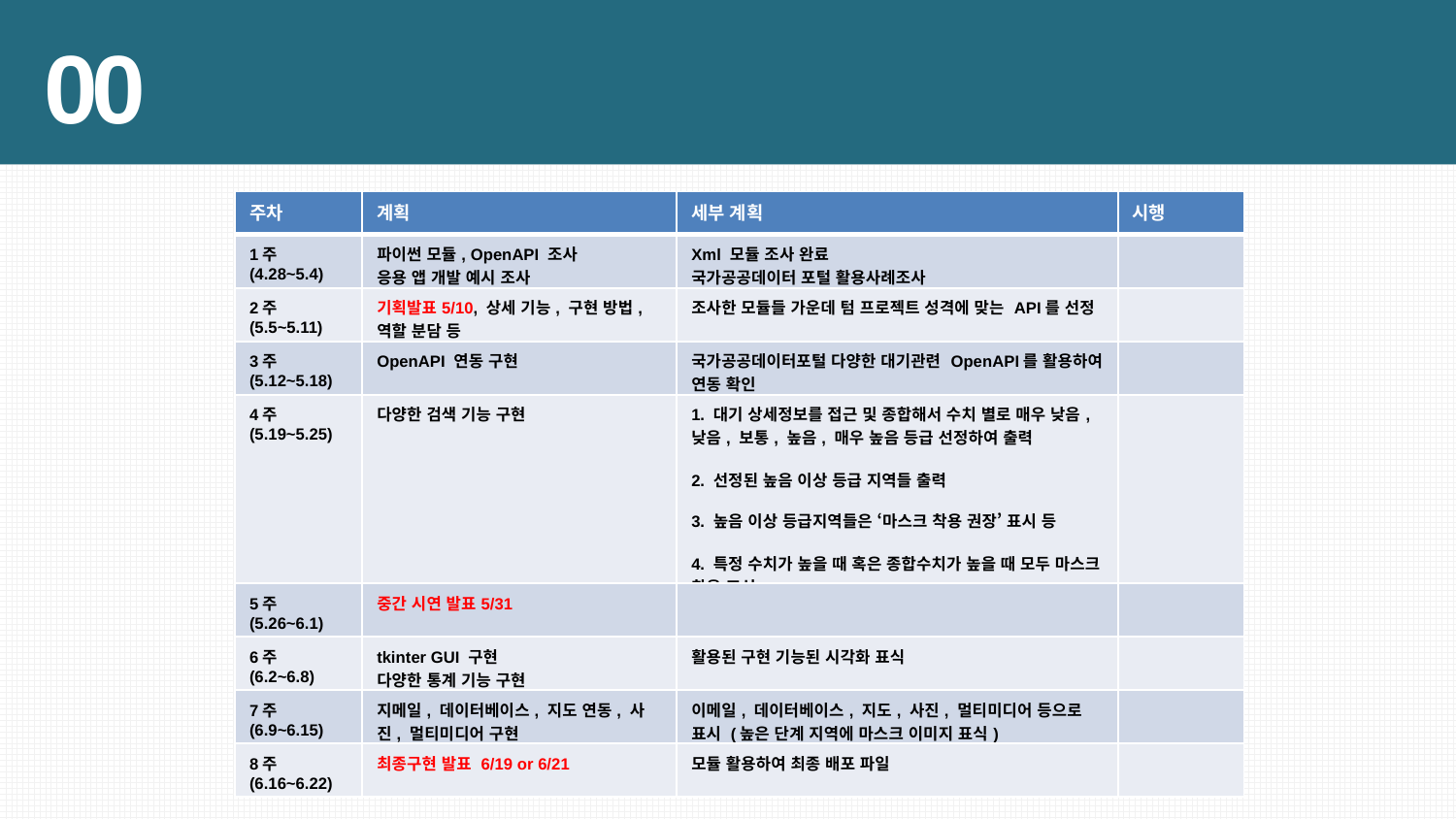

00

| 주차 | 계획 | 세부 계획 | 시행 |
| --- | --- | --- | --- |
| 1주 (4.28~5.4) | 파이썬 모듈, OpenAPI 조사 응용 앱 개발 예시 조사 | Xml 모듈 조사 완료 국가공공데이터 포털 활용사례조사 |  |
| 2주 (5.5~5.11) | 기획발표5/10, 상세 기능, 구현 방법, 역할 분담 등 | 조사한 모듈들 가운데 텀 프로젝트 성격에 맞는 API를 선정 |  |
| 3주 (5.12~5.18) | OpenAPI 연동 구현 | 국가공공데이터포털 다양한 대기관련 OpenAPI를 활용하여 연동 확인 |  |
| 4주 (5.19~5.25) | 다양한 검색 기능 구현 | 1. 대기 상세정보를 접근 및 종합해서 수치 별로 매우 낮음, 낮음, 보통, 높음, 매우 높음 등급 선정하여 출력 2. 선정된 높음 이상 등급 지역들 출력 3. 높음 이상 등급지역들은 ‘마스크 착용 권장’ 표시 등 4. 특정 수치가 높을 때 혹은 종합수치가 높을 때 모두 마스크 착용 표식 |  |
| 5주 (5.26~6.1) | 중간 시연 발표5/31 |  |  |
| 6주 (6.2~6.8) | tkinter GUI 구현 다양한 통계 기능 구현 | 활용된 구현 기능된 시각화 표식 |  |
| 7주 (6.9~6.15) | 지메일, 데이터베이스, 지도 연동, 사진, 멀티미디어 구현 | 이메일, 데이터베이스, 지도, 사진, 멀티미디어 등으로 표시 (높은 단계 지역에 마스크 이미지 표식) |  |
| 8주 (6.16~6.22) | 최종구현 발표 6/19 or 6/21 | 모듈 활용하여 최종 배포 파일 |  |